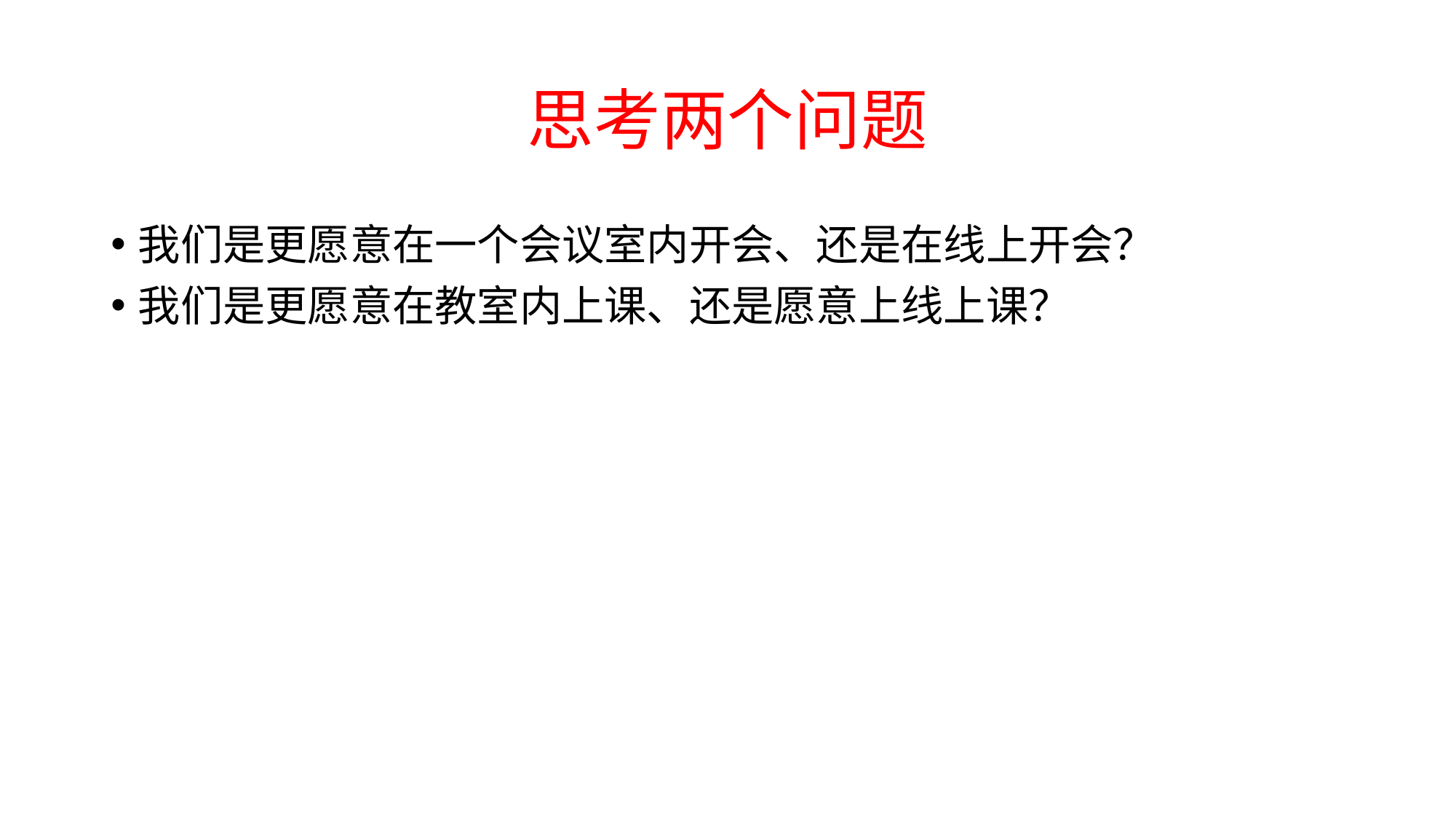

# 思考两个问题
我们是更愿意在一个会议室内开会、还是在线上开会？
我们是更愿意在教室内上课、还是愿意上线上课？